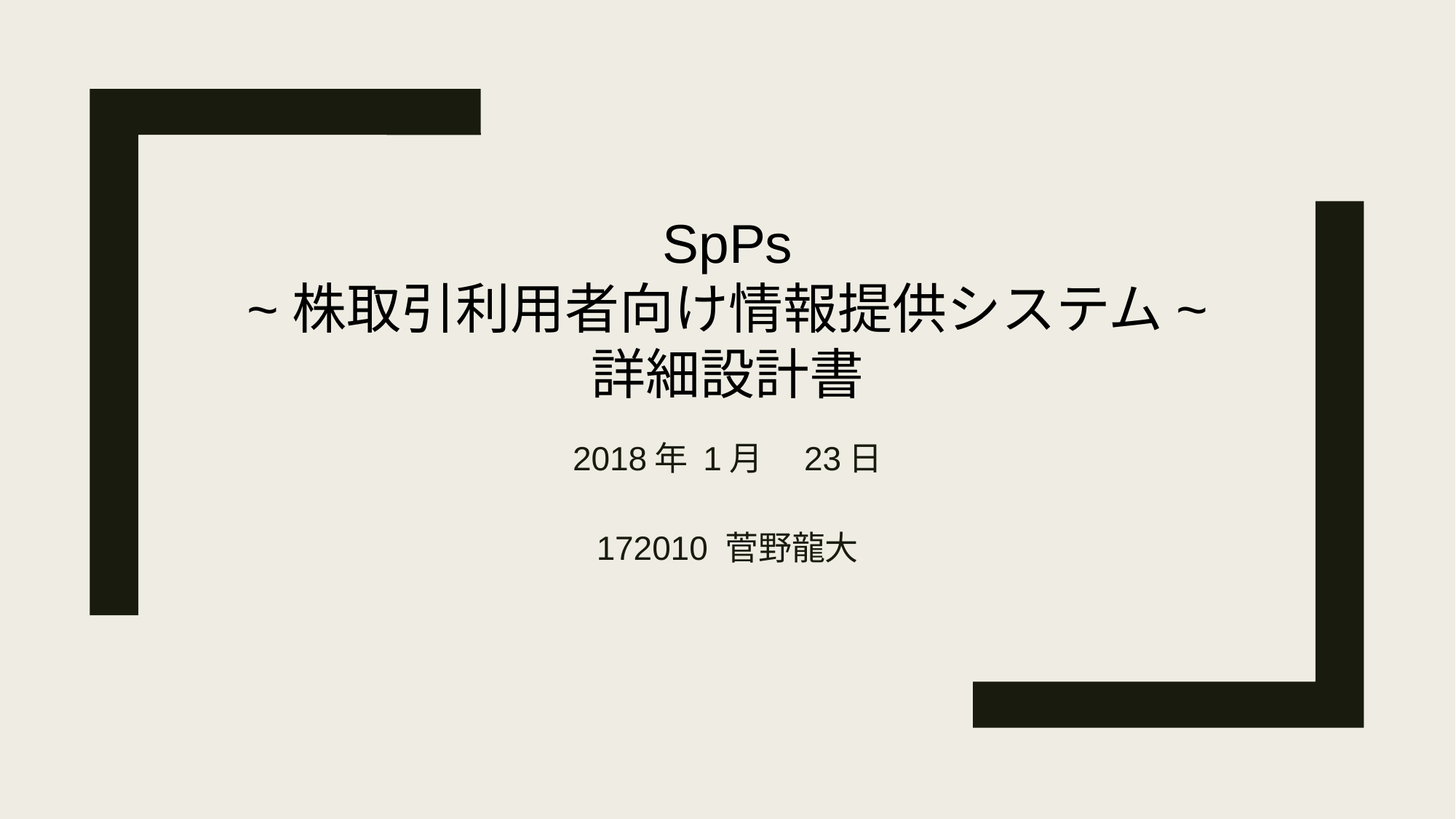

SpPs
~株取引利用者向け情報提供システム~
詳細設計書
2018年 1月　23日

172010 菅野龍大